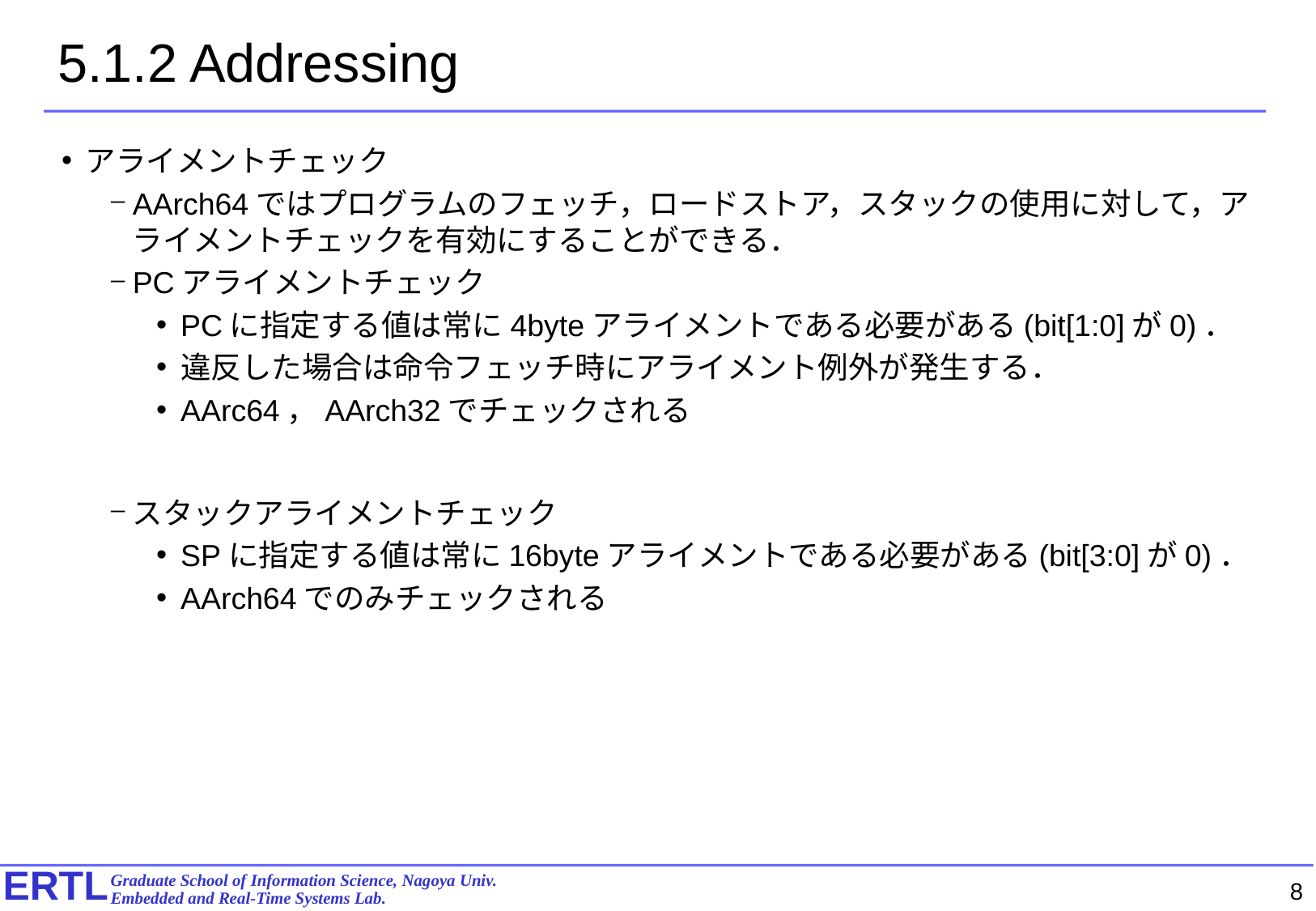

# 5.1.2 Addressing
アライメントチェック
AArch64ではプログラムのフェッチ，ロードストア，スタックの使用に対して，アライメントチェックを有効にすることができる．
PCアライメントチェック
PCに指定する値は常に4byteアライメントである必要がある(bit[1:0]が0)．
違反した場合は命令フェッチ時にアライメント例外が発生する．
AArc64，AArch32でチェックされる

スタックアライメントチェック
SPに指定する値は常に16byteアライメントである必要がある(bit[3:0]が0)．
AArch64でのみチェックされる

8